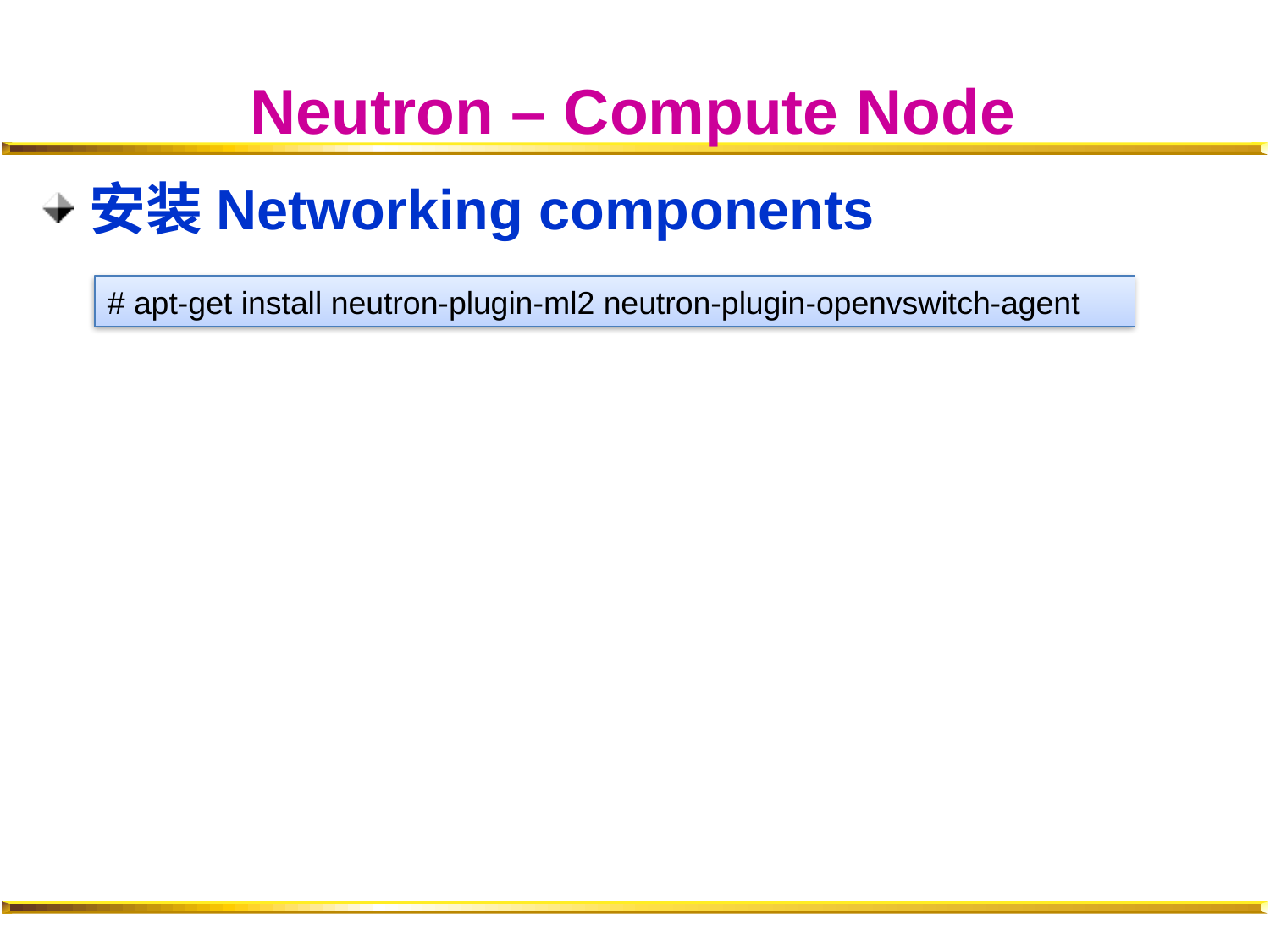

# Neutron – Compute Node
安装Networking components

# apt-get install neutron-plugin-ml2 neutron-plugin-openvswitch-agent